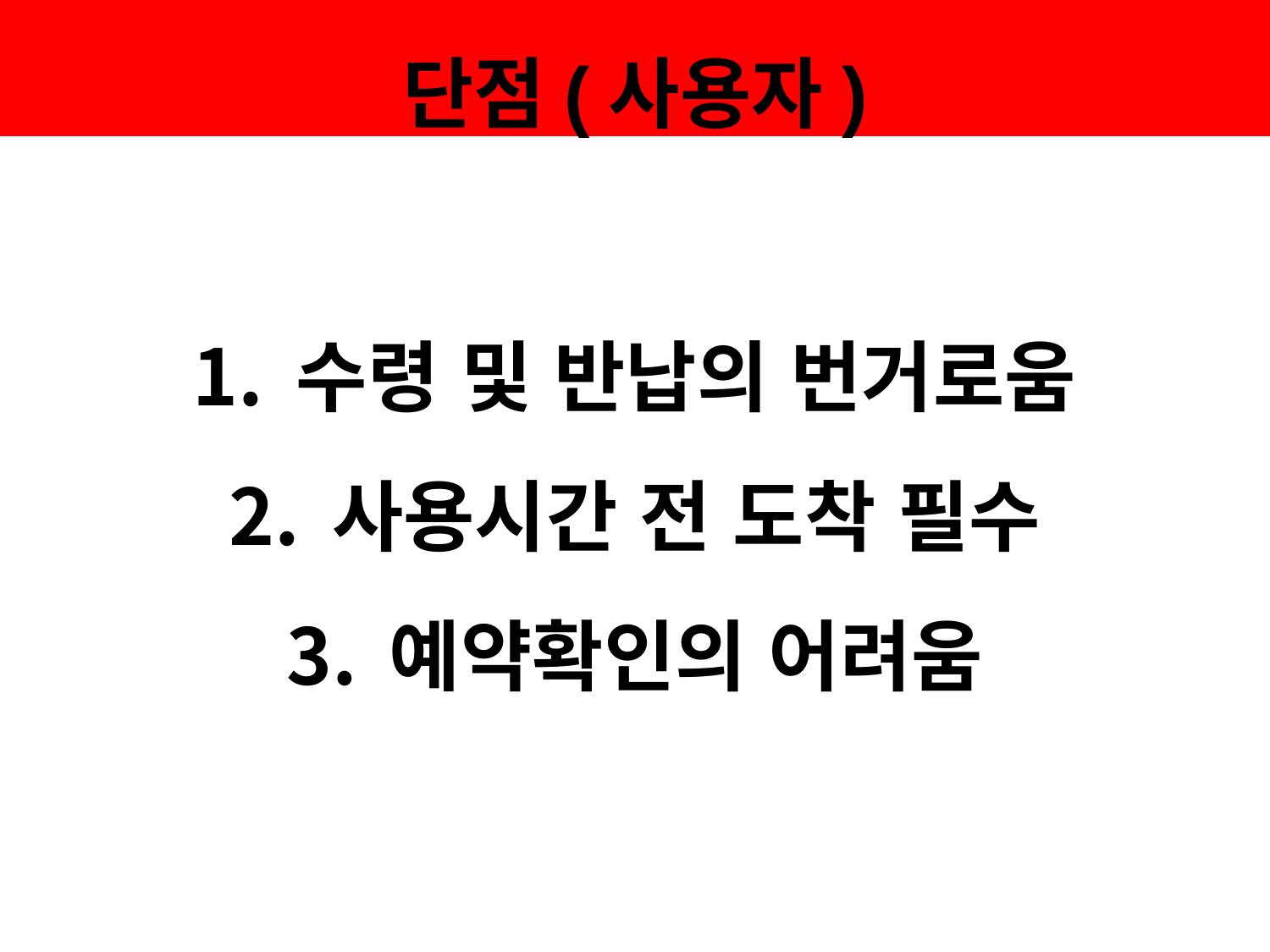

# 단점(사용자)
수령 및 반납의 번거로움
사용시간 전 도착 필수
예약확인의 어려움